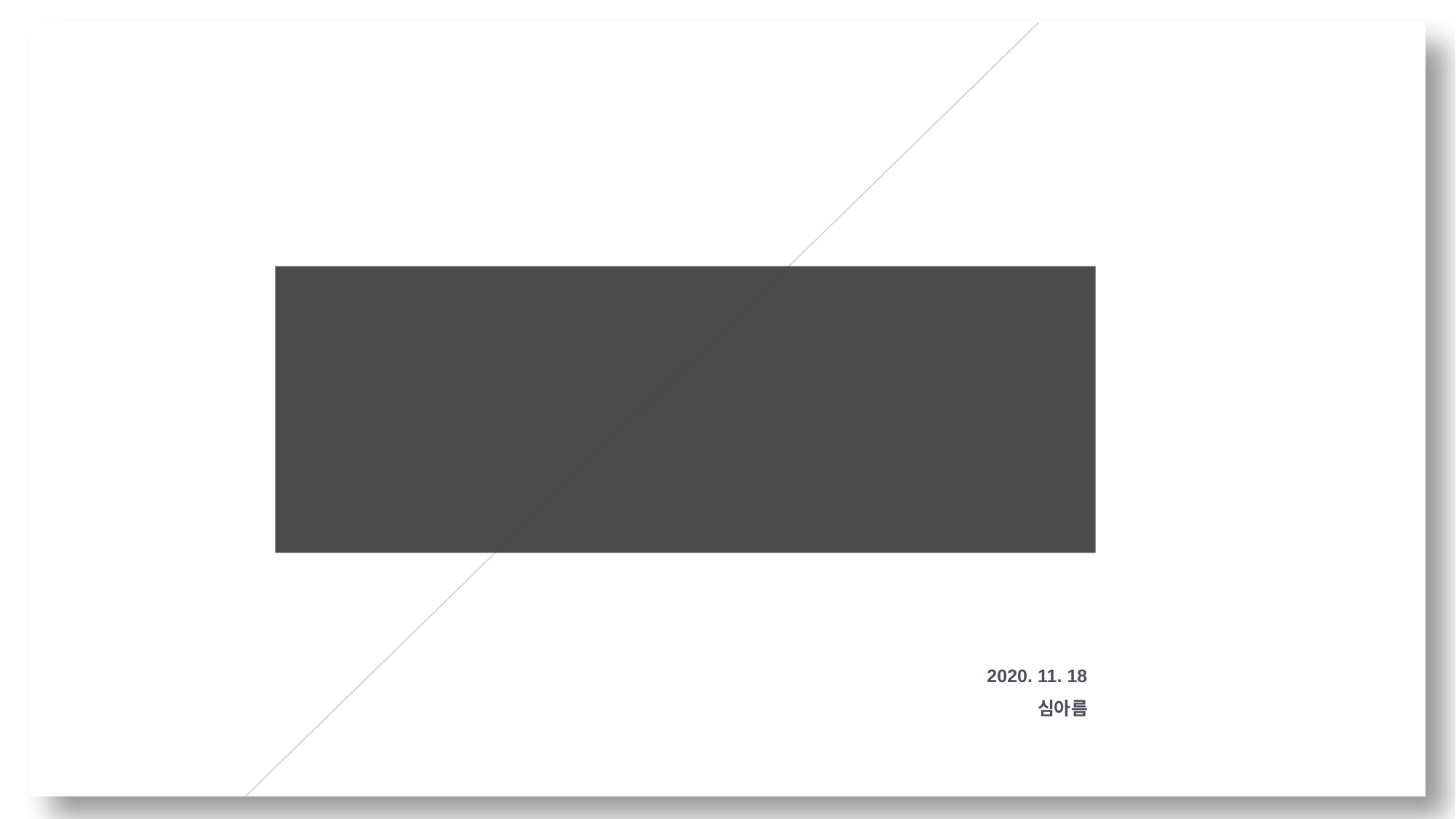

1

Memory Network
2020. 11. 18
심아름